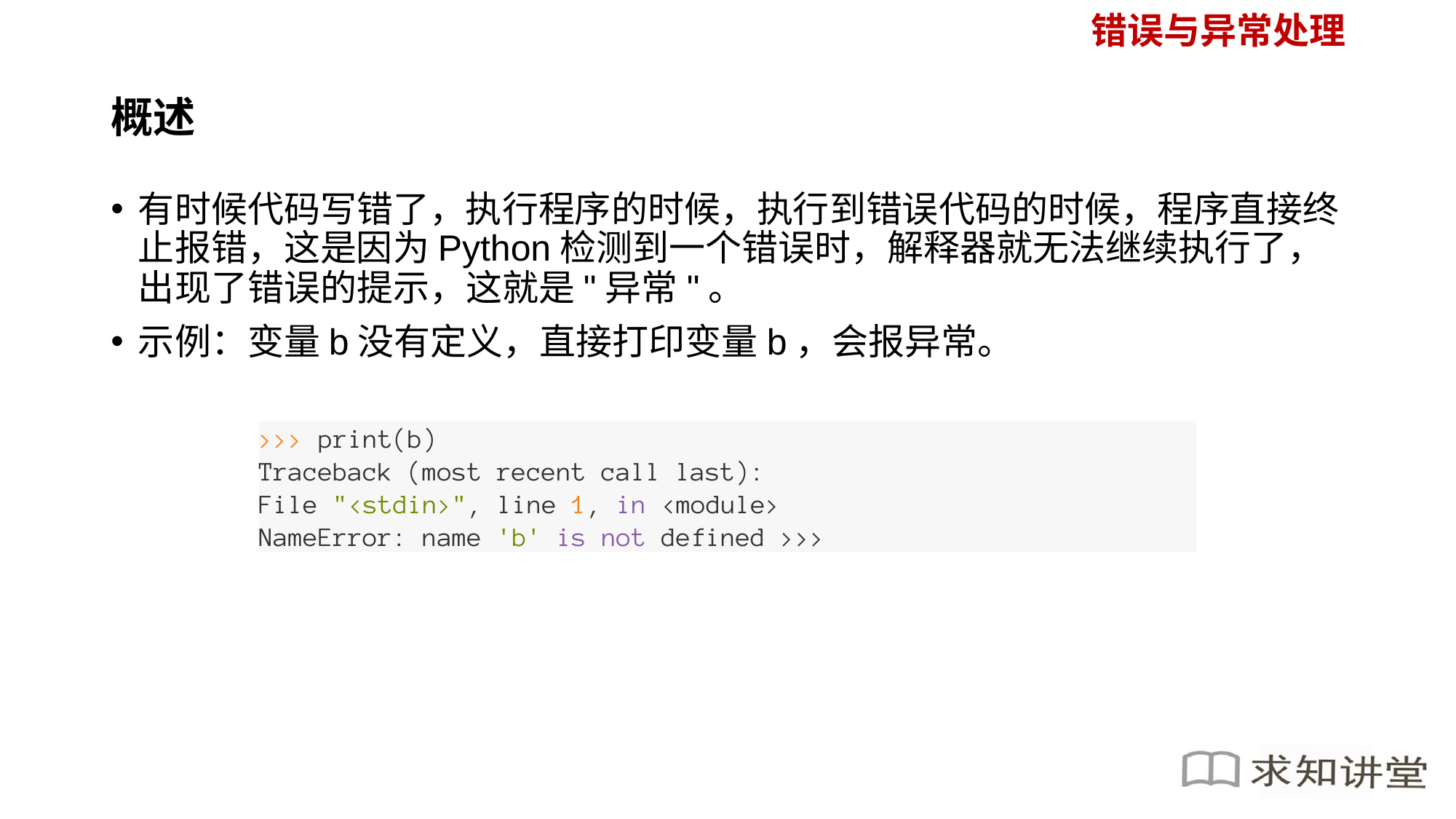

错误与异常处理
# 概述
有时候代码写错了，执行程序的时候，执行到错误代码的时候，程序直接终止报错，这是因为Python检测到一个错误时，解释器就无法继续执行了，出现了错误的提示，这就是"异常"。
示例：变量b没有定义，直接打印变量b，会报异常。
>>> print(b)
Traceback (most recent call last):
File "<stdin>", line 1, in <module>
NameError: name 'b' is not defined >>>